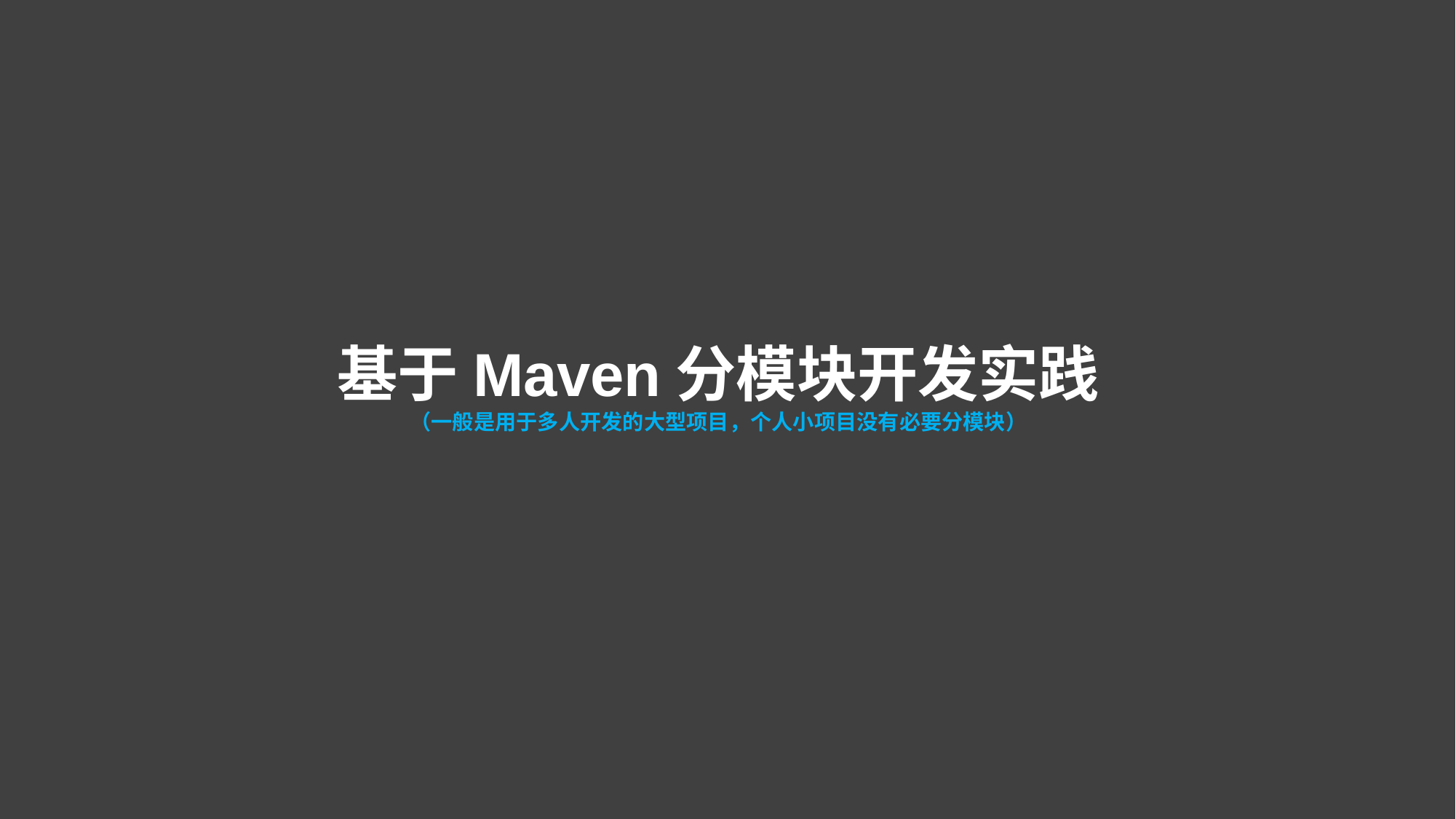

基于Maven分模块开发实践
（一般是用于多人开发的大型项目，个人小项目没有必要分模块）